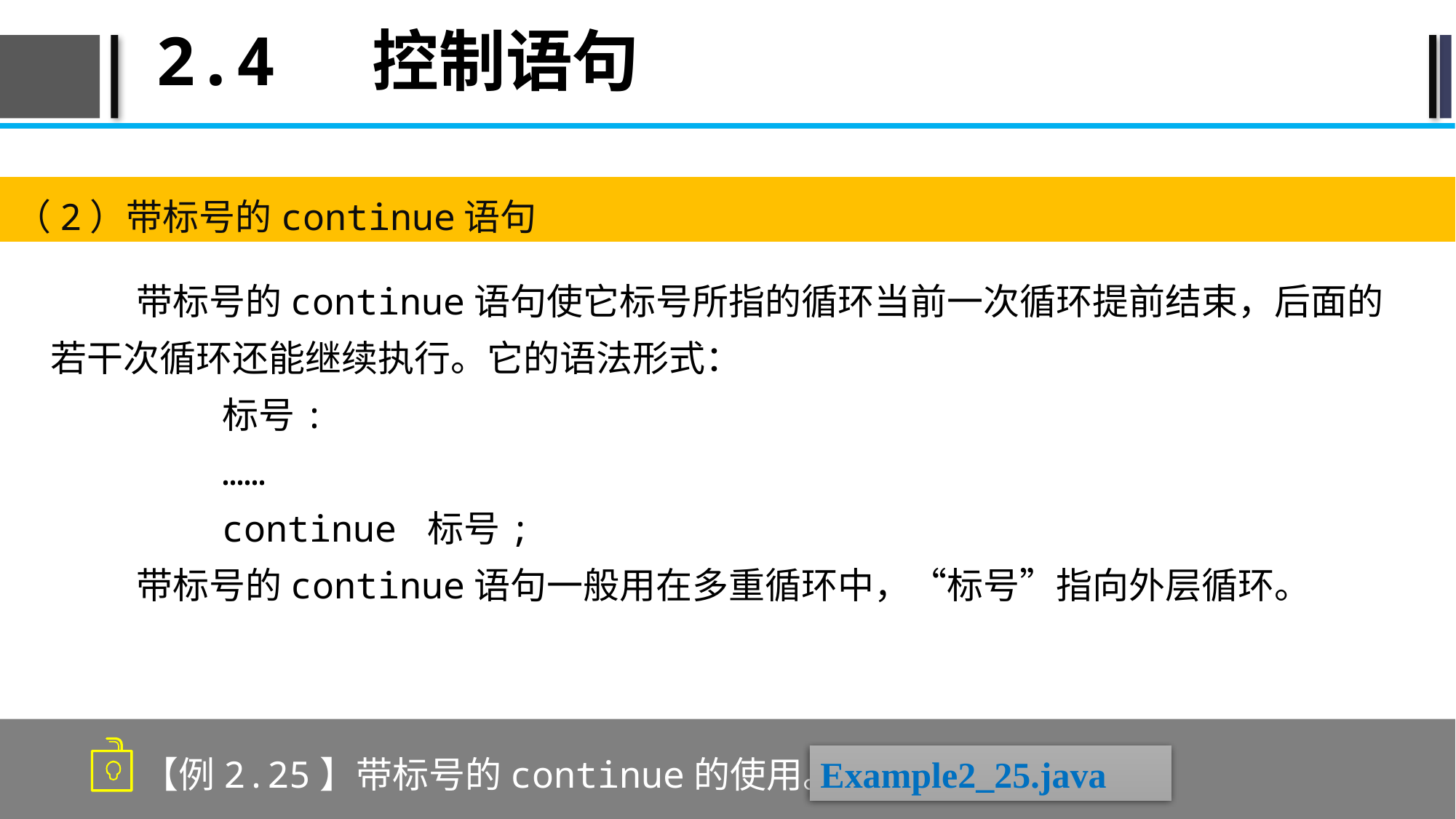

# 2.4  控制语句

（2）带标号的continue语句
带标号的continue语句使它标号所指的循环当前一次循环提前结束，后面的若干次循环还能继续执行。它的语法形式：
标号:
……
continue 标号;
带标号的continue语句一般用在多重循环中，“标号”指向外层循环。

【例2.25】带标号的continue的使用。

Example2_25.java